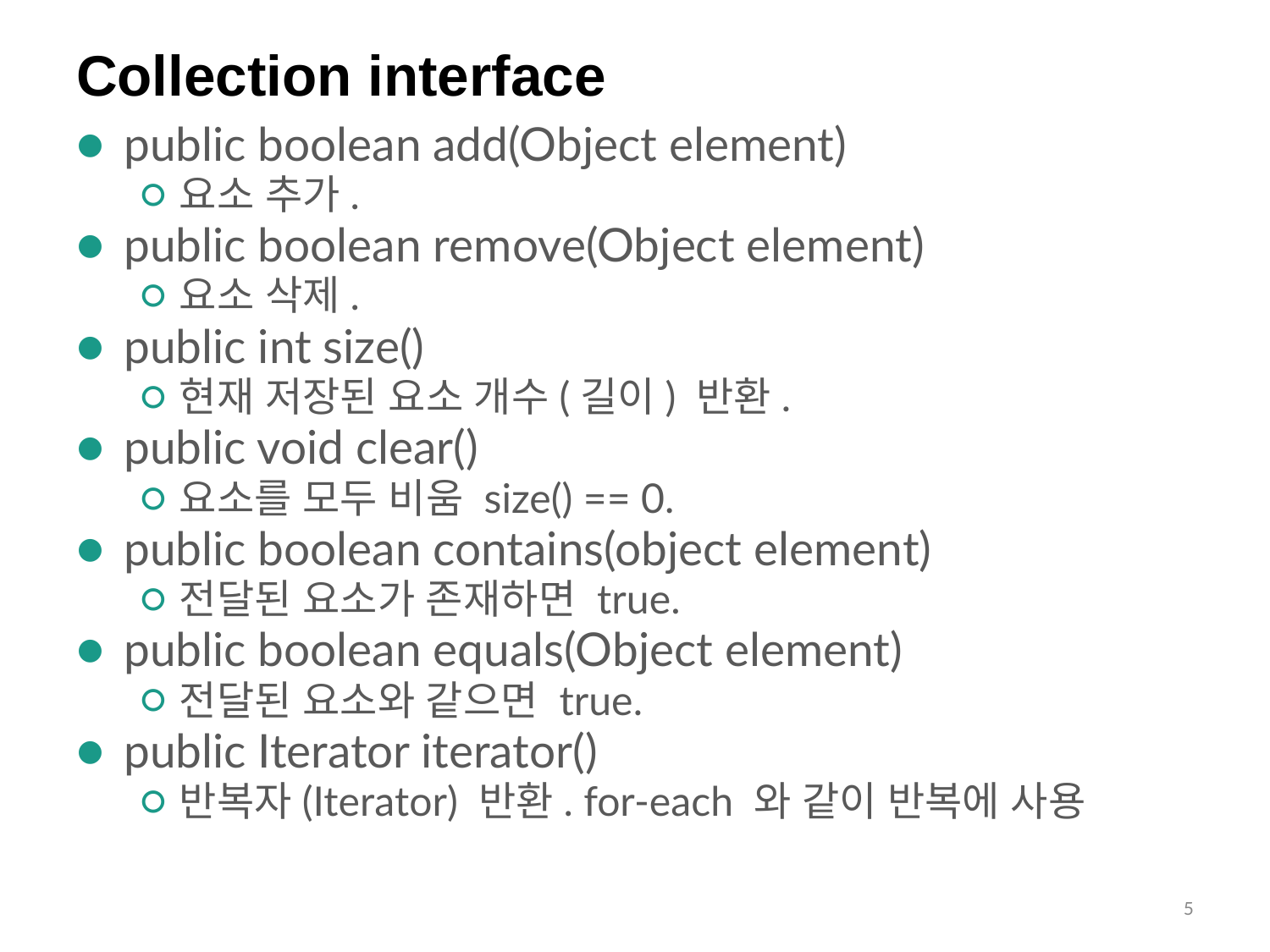

# Collection interface
public boolean add(Object element)
요소 추가.
public boolean remove(Object element)
요소 삭제.
public int size()
현재 저장된 요소 개수(길이) 반환.
public void clear()
요소를 모두 비움 size() == 0.
public boolean contains(object element)
전달된 요소가 존재하면 true.
public boolean equals(Object element)
전달된 요소와 같으면 true.
public Iterator iterator()
반복자(Iterator) 반환. for-each 와 같이 반복에 사용
5